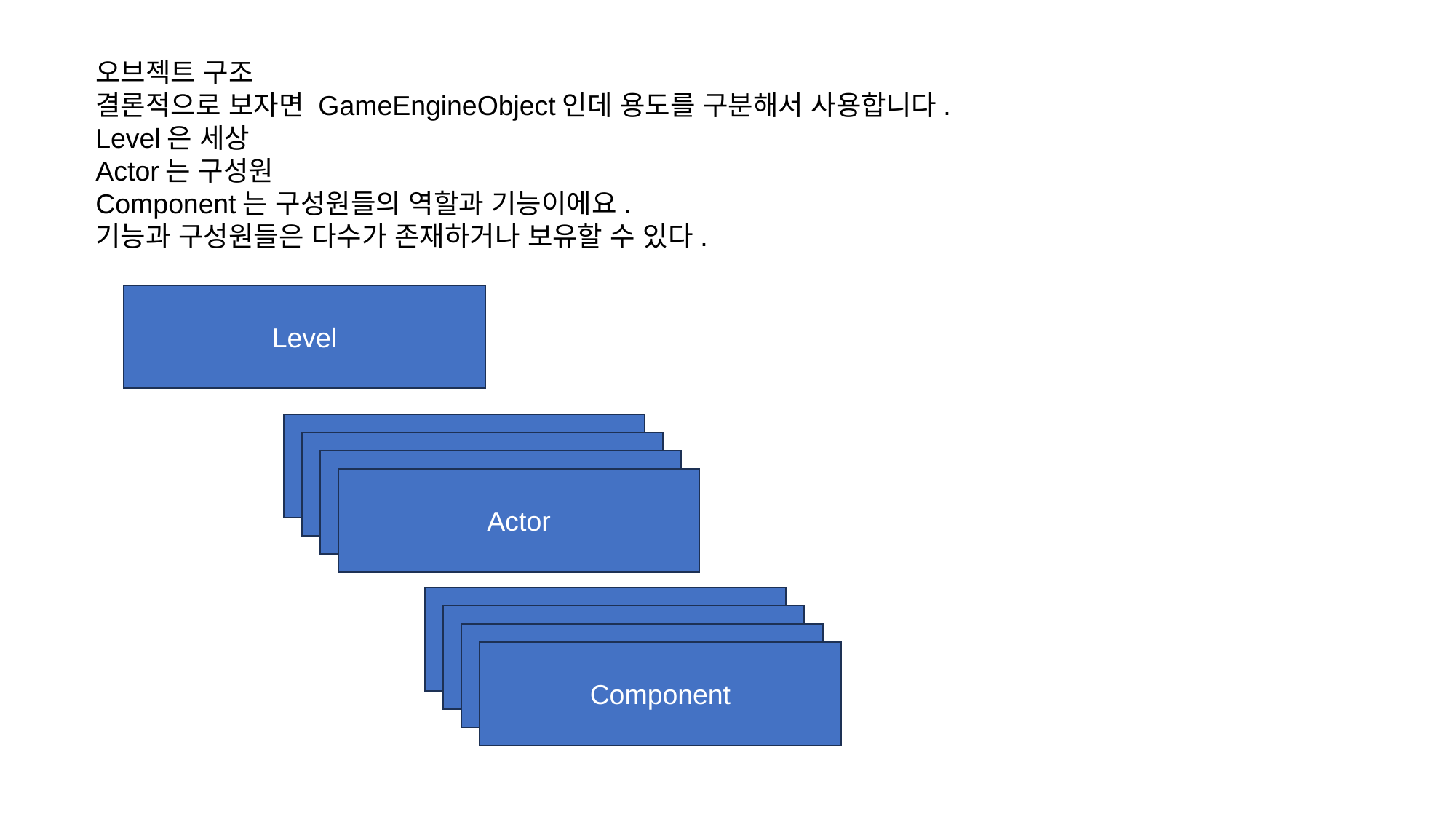

오브젝트 구조
결론적으로 보자면 GameEngineObject인데 용도를 구분해서 사용합니다.
Level은 세상
Actor는 구성원
Component는 구성원들의 역할과 기능이에요.
기능과 구성원들은 다수가 존재하거나 보유할 수 있다.
Level
Actor
Actor
Actor
Actor
Component
Component
Component
Component